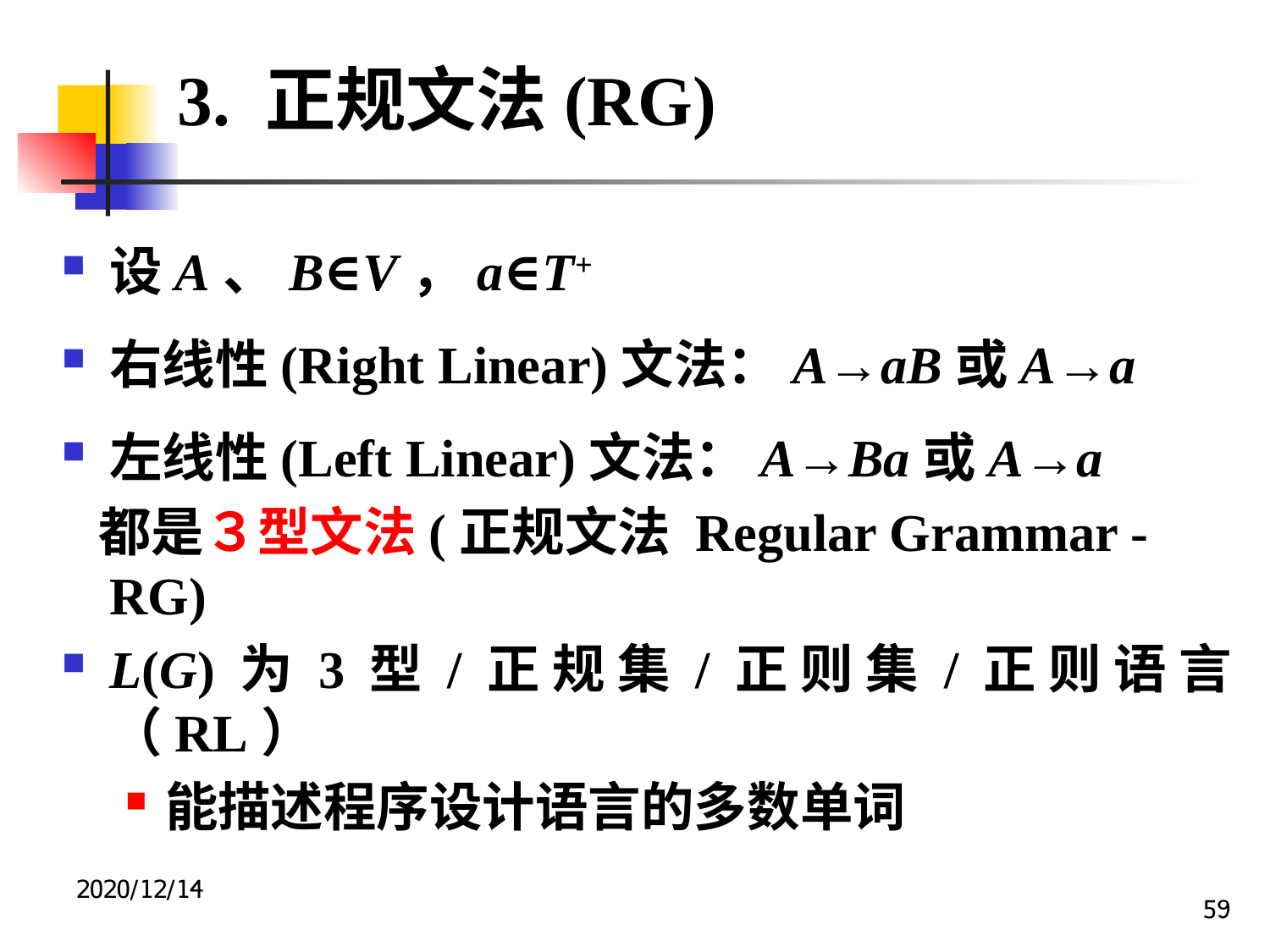

3. 正规文法(RG)
设A、B∈V，a∈T+
右线性(Right Linear)文法：A→aB或A→a
左线性(Left Linear)文法：A→Ba或A→a
  都是３型文法(正规文法 Regular Grammar - RG)
L(G)为3型/正规集/正则集/正则语言（RL）
能描述程序设计语言的多数单词
59
2020/12/14